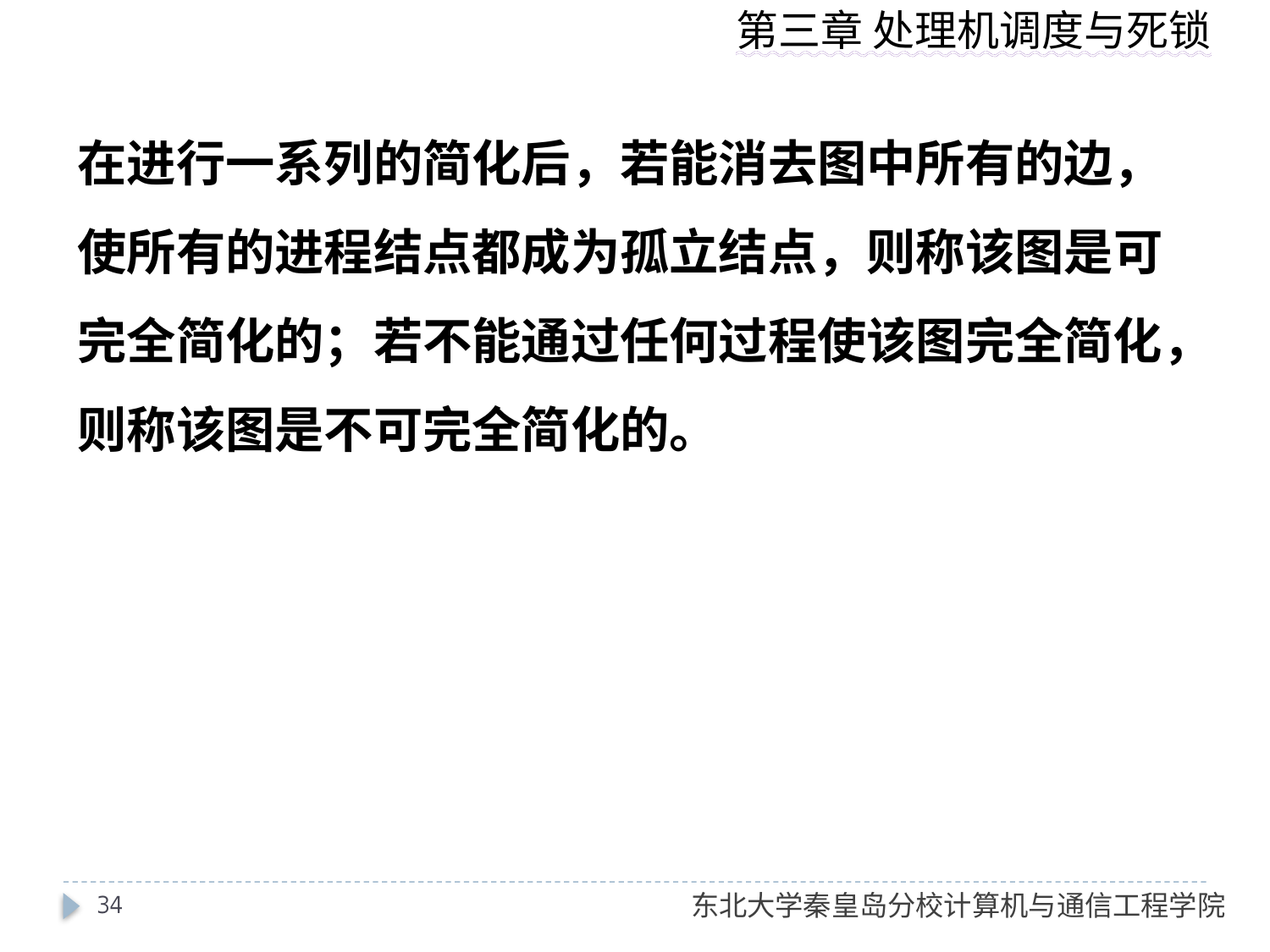

在进行一系列的简化后，若能消去图中所有的边，使所有的进程结点都成为孤立结点，则称该图是可完全简化的；若不能通过任何过程使该图完全简化，则称该图是不可完全简化的。
34